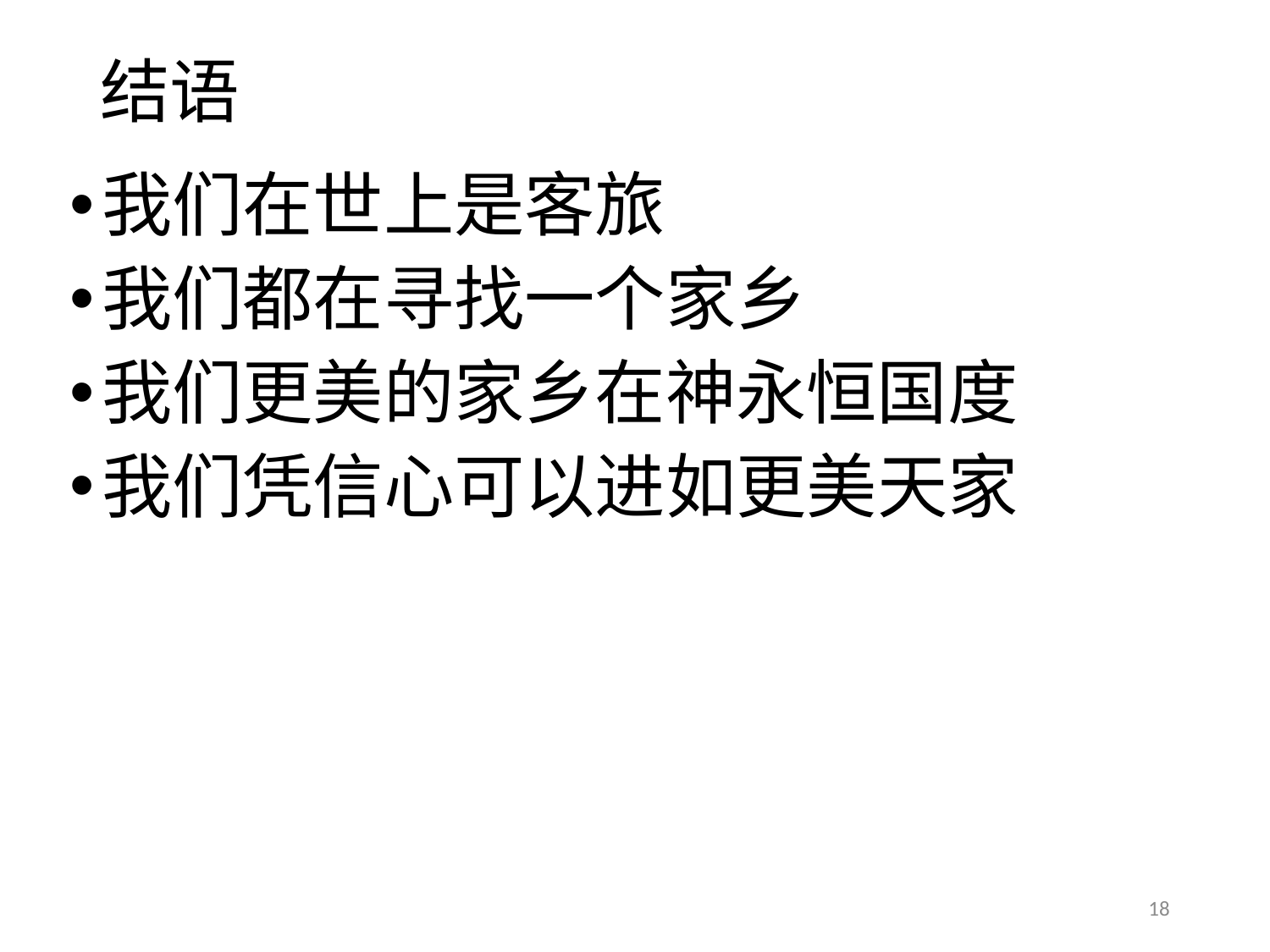

# 结语
我们在世上是客旅
我们都在寻找一个家乡
我们更美的家乡在神永恒国度
我们凭信心可以进如更美天家
18